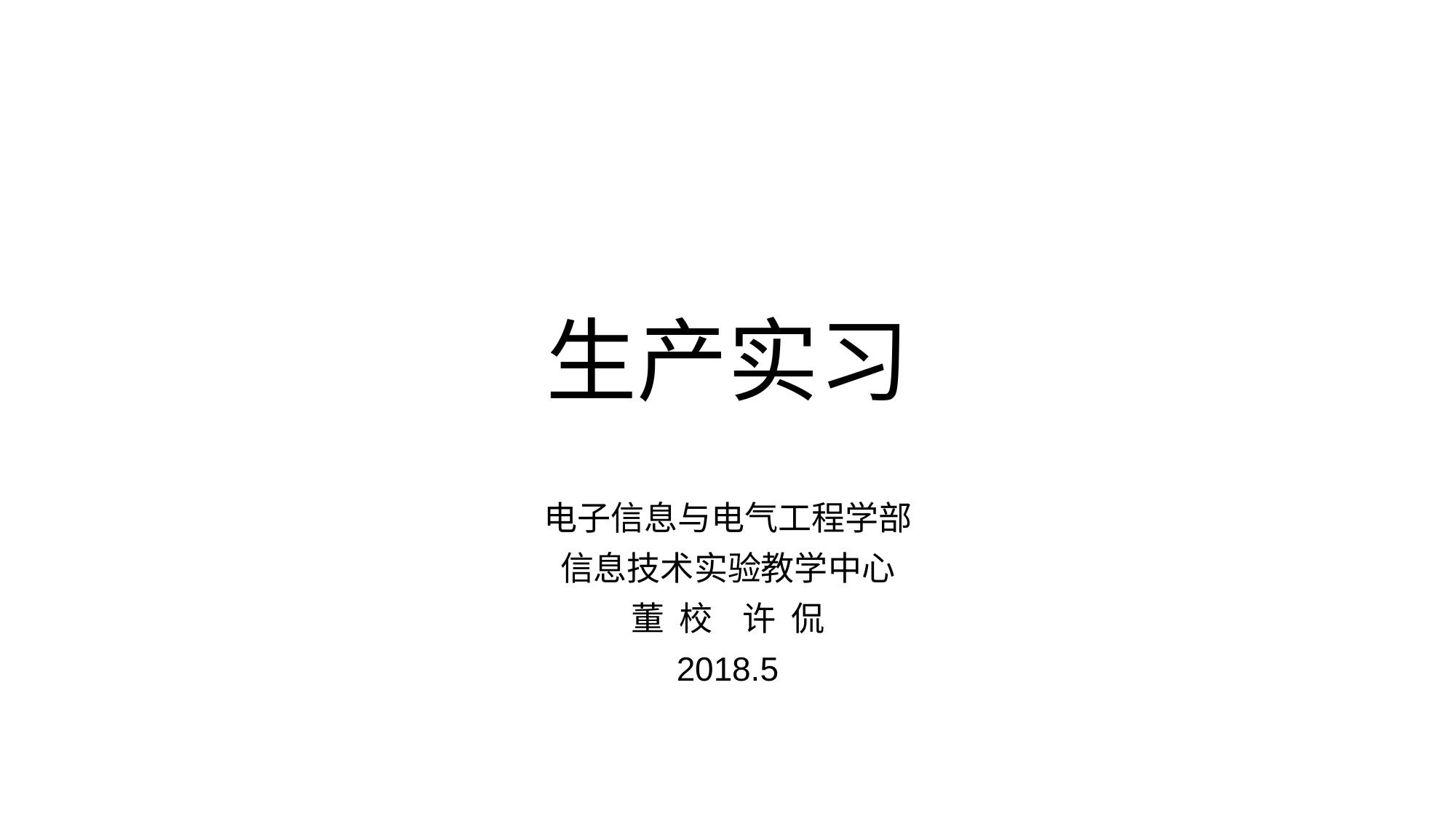

# 生产实习
电子信息与电气工程学部
信息技术实验教学中心
董  校    许  侃
2018.5